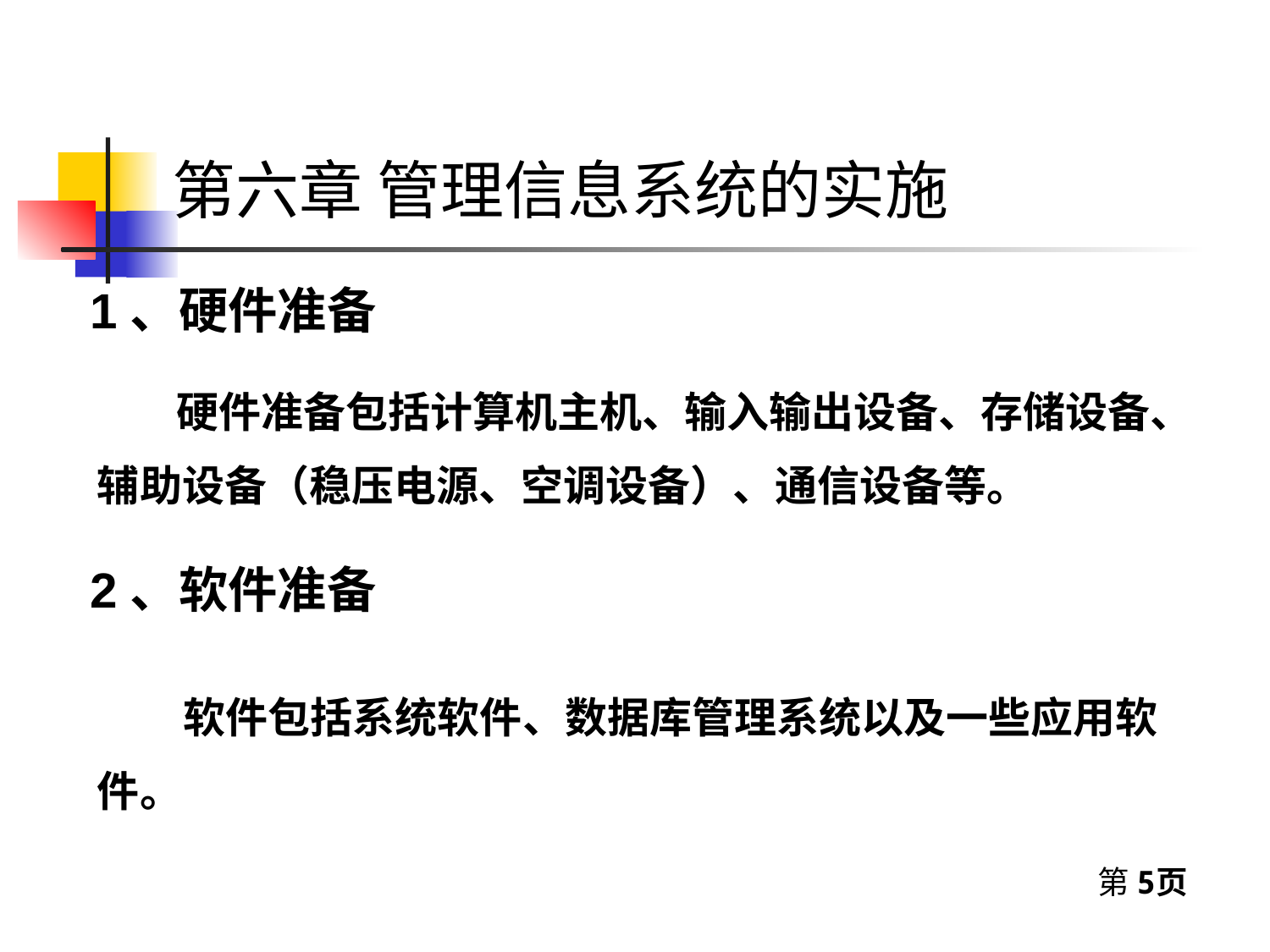

# 第六章 管理信息系统的实施
1、硬件准备
         硬件准备包括计算机主机、输入输出设备、存储设备、辅助设备（稳压电源、空调设备）、通信设备等。
2、软件准备
        软件包括系统软件、数据库管理系统以及一些应用软件。